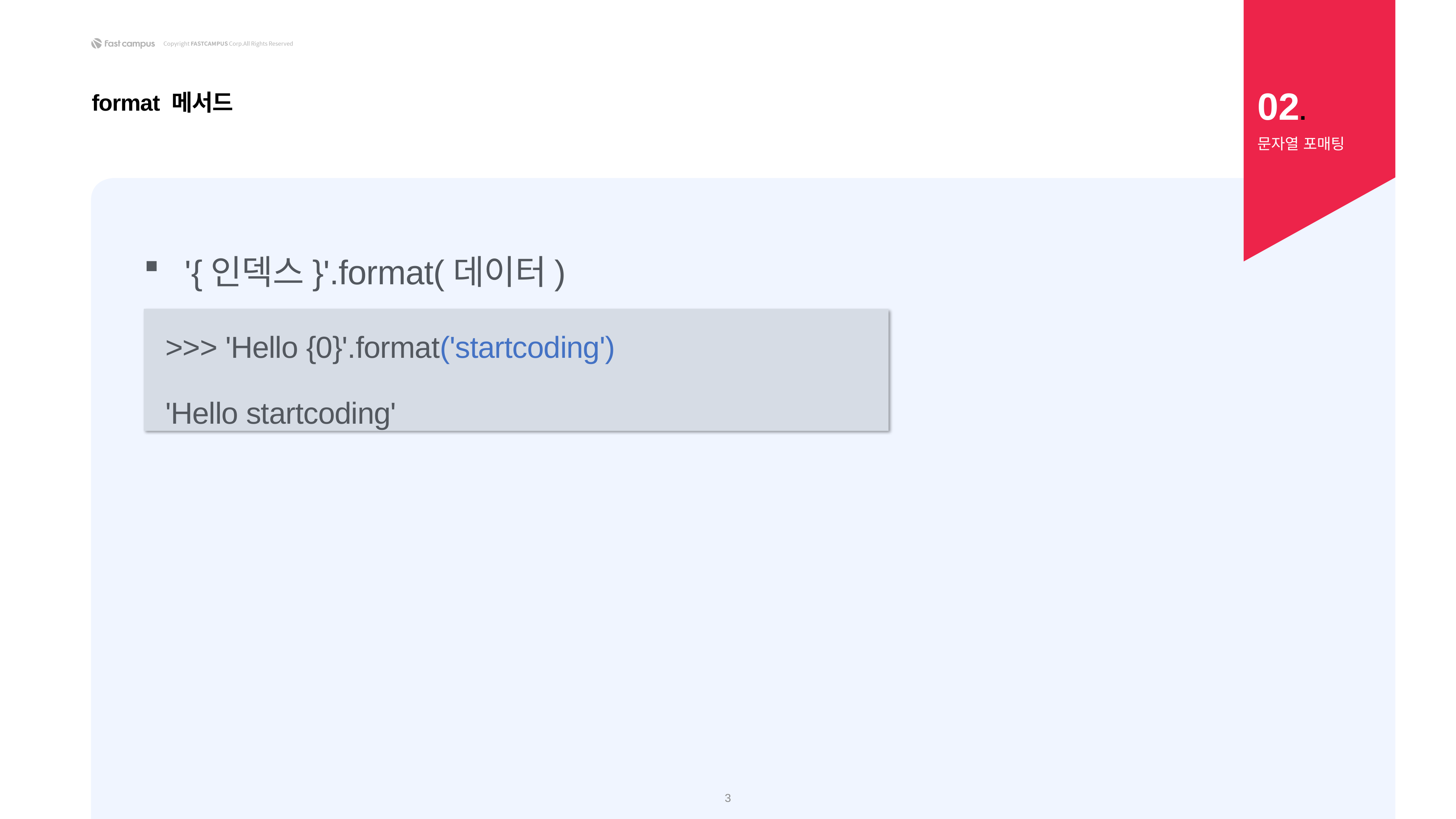

02.
format 메서드
문자열 포매팅
'{인덱스}'.format(데이터)
>>> 'Hello {0}'.format('startcoding')
'Hello startcoding'
3